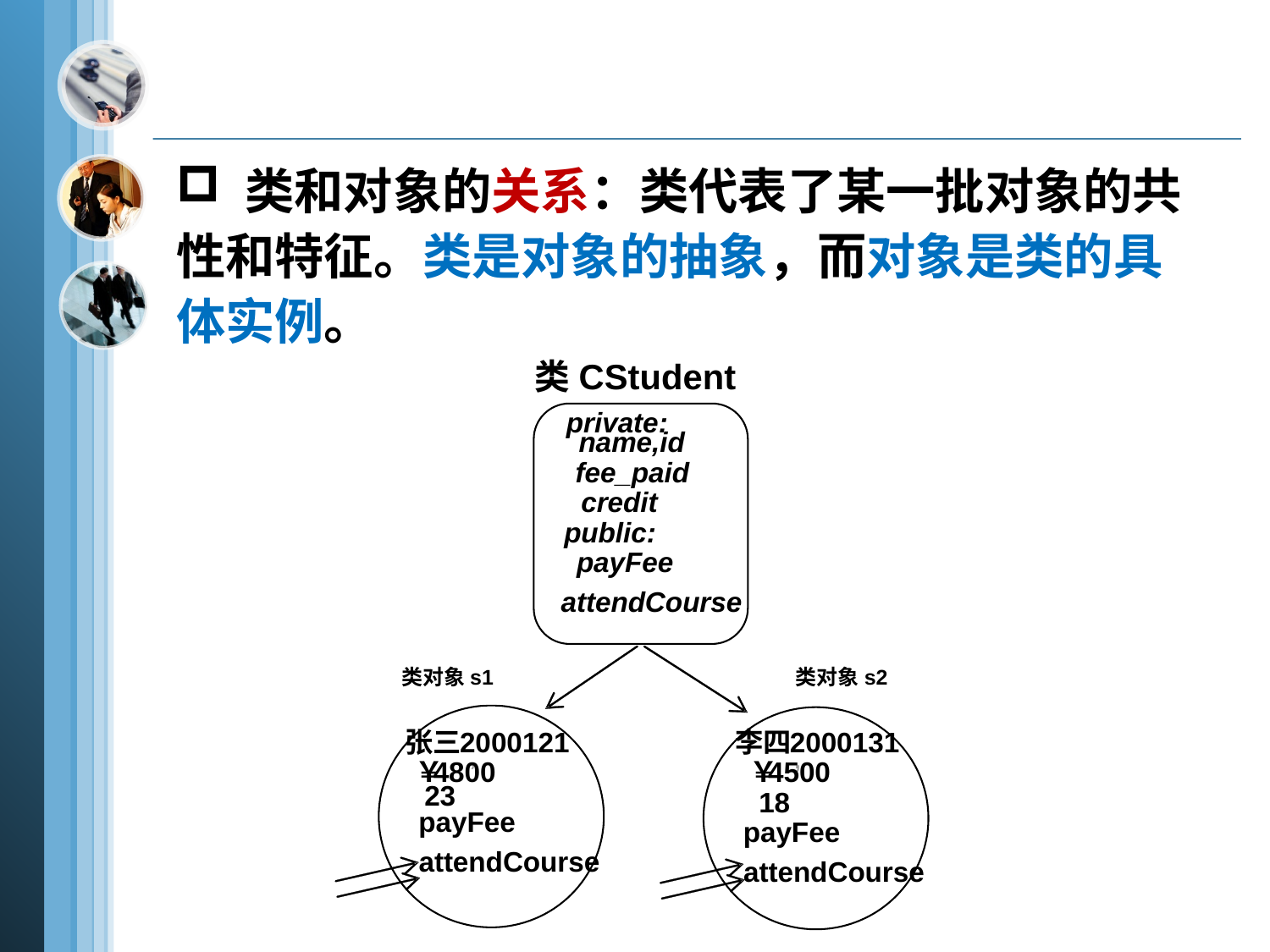

类和对象的关系：类代表了某一批对象的共性和特征。类是对象的抽象，而对象是类的具体实例。

类CStudent

private:
name,id

  fee_paid

  credit
public:
  payFee

  attendCourse

类对象s1
类对象s2

张三
2000121
李四
2000131
,

,

￥
4800

￥
4500

23
18

payFee
payFee

attendCourse
attendCourse